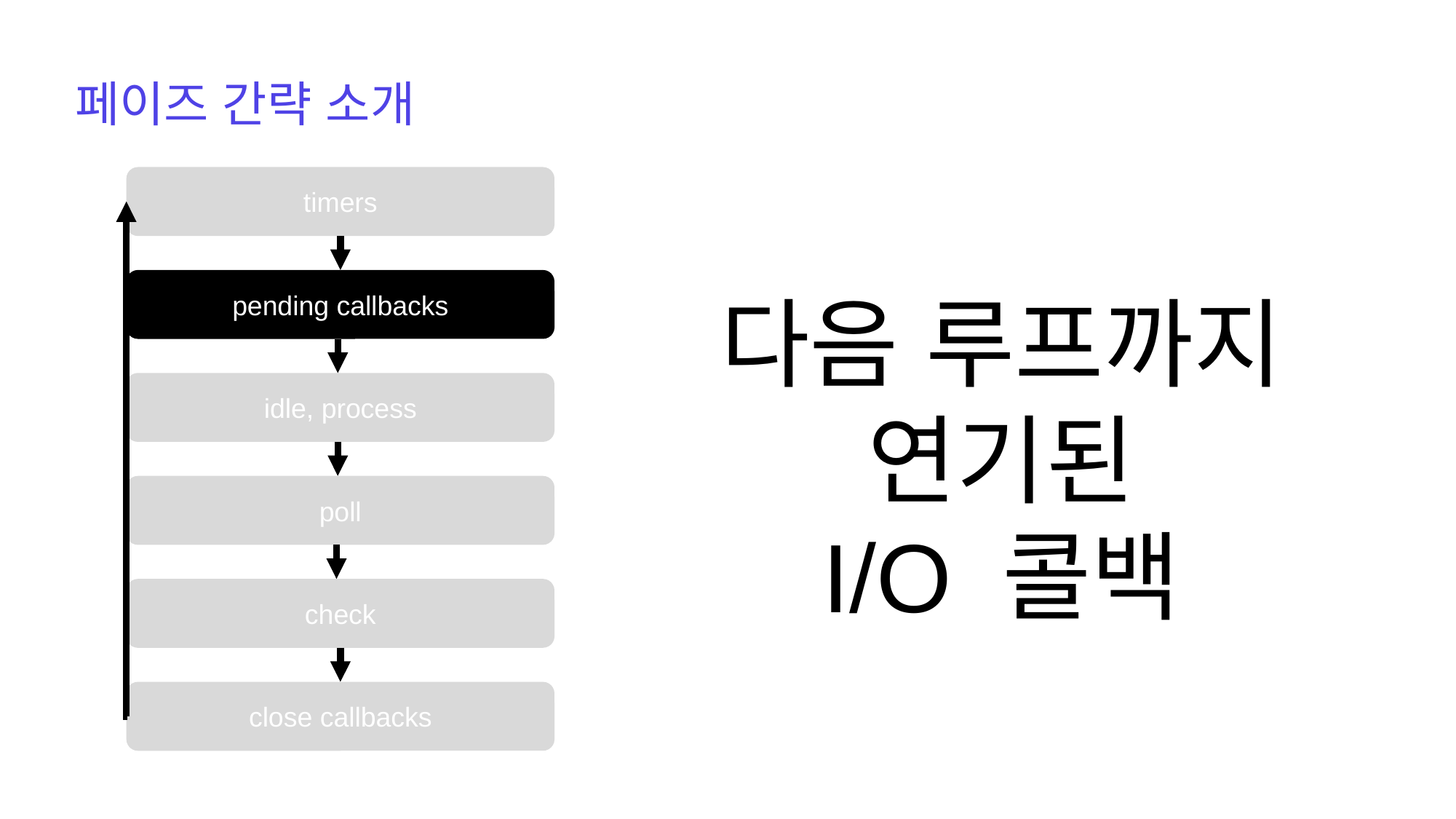

페이즈 간략 소개
timers
pending callbacks
다음 루프까지
연기된
I/O 콜백
idle, process
poll
check
close callbacks